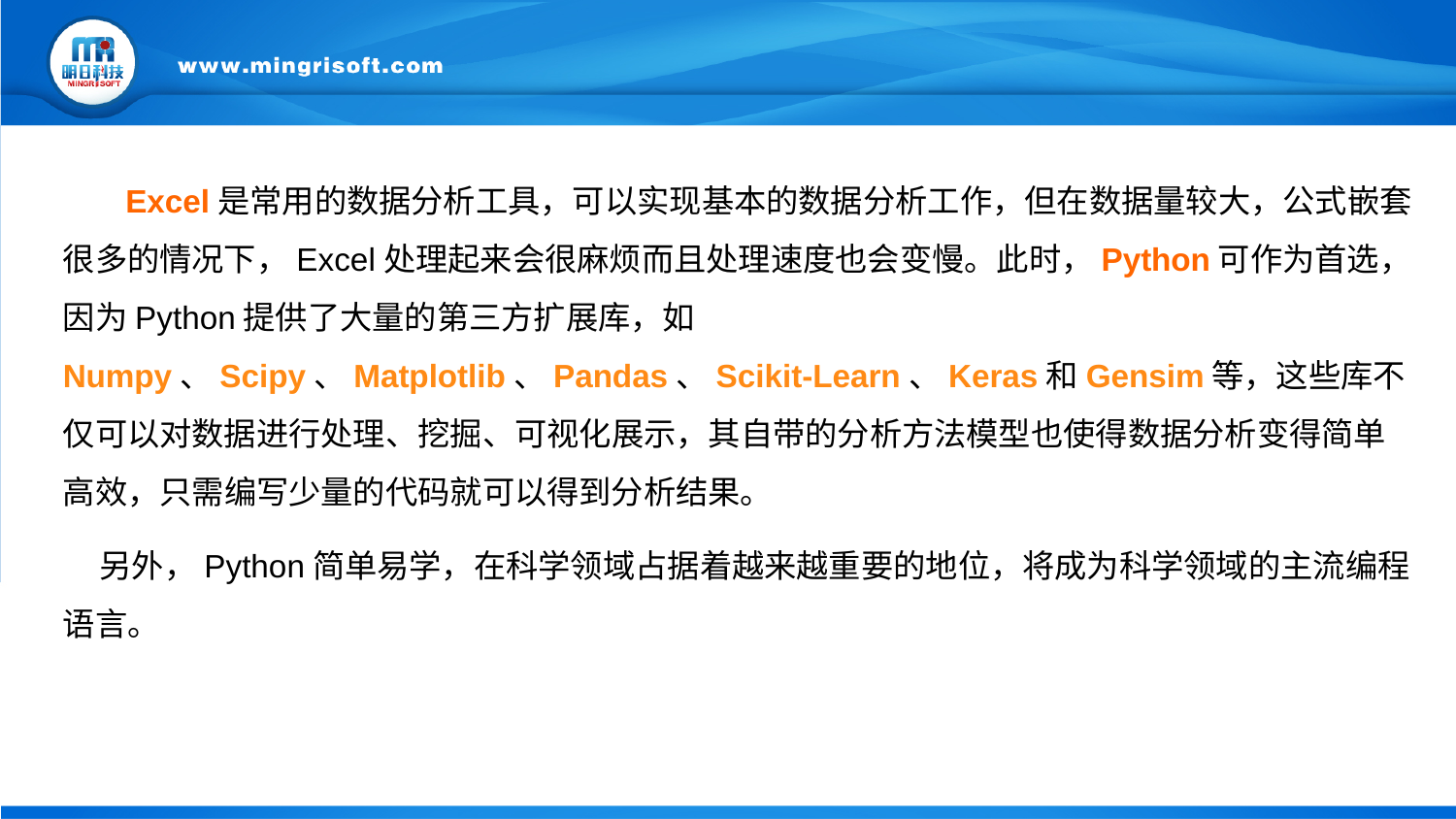

Excel是常用的数据分析工具，可以实现基本的数据分析工作，但在数据量较大，公式嵌套很多的情况下，Excel处理起来会很麻烦而且处理速度也会变慢。此时，Python可作为首选，因为Python提供了大量的第三方扩展库，如Numpy、Scipy、Matplotlib、Pandas、Scikit-Learn、Keras和Gensim等，这些库不仅可以对数据进行处理、挖掘、可视化展示，其自带的分析方法模型也使得数据分析变得简单高效，只需编写少量的代码就可以得到分析结果。
    另外，Python简单易学，在科学领域占据着越来越重要的地位，将成为科学领域的主流编程语言。